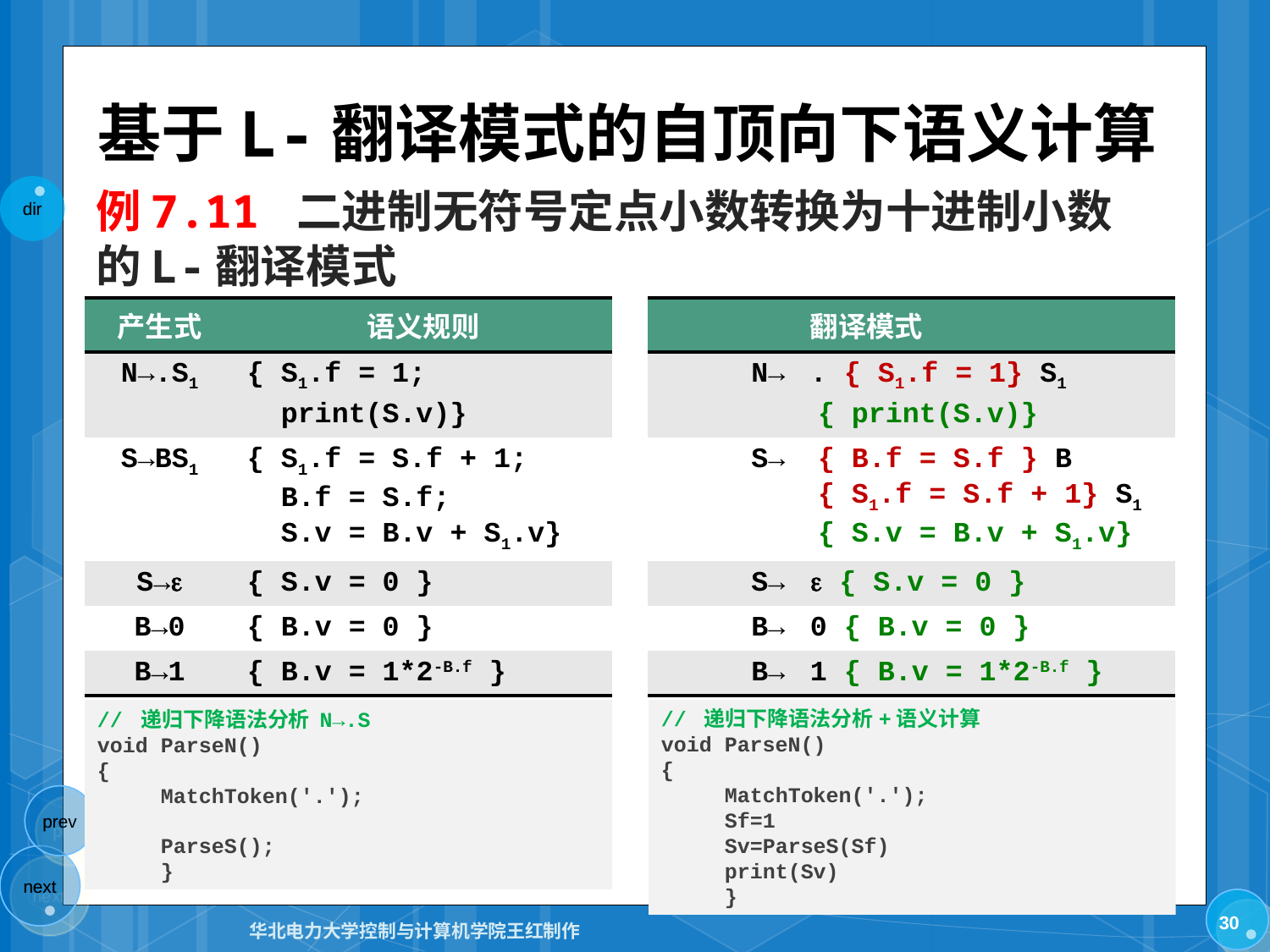

# 基于L-翻译模式的自顶向下语义计算
例7.11 二进制无符号定点小数转换为十进制小数的L-翻译模式
| 产生式 | 语义规则 |
| --- | --- |
| N→.S1 | { S1.f = 1; print(S.v)} |
| S→BS1 | { S1.f = S.f + 1; B.f = S.f; S.v = B.v + S1.v} |
| S→ε | { S.v = 0 } |
| B→0 | { B.v = 0 } |
| B→1 | { B.v = 1\*2-B.f } |
|  | 翻译模式 |
| --- | --- |
| N→ | . { S1.f = 1} S1 { print(S.v)} |
| S→ | { B.f = S.f } B { S1.f = S.f + 1} S1 { S.v = B.v + S1.v} |
| S→ | ε { S.v = 0 } |
| B→ | 0 { B.v = 0 } |
| B→ | 1 { B.v = 1\*2-B.f } |
// 递归下降语法分析+语义计算
void ParseN()
{
MatchToken('.');
Sf=1
Sv=ParseS(Sf)
print(Sv)
}
// 递归下降语法分析 N→.S
void ParseN()
{
MatchToken('.');

ParseS();
}
30
华北电力大学控制与计算机学院王红制作